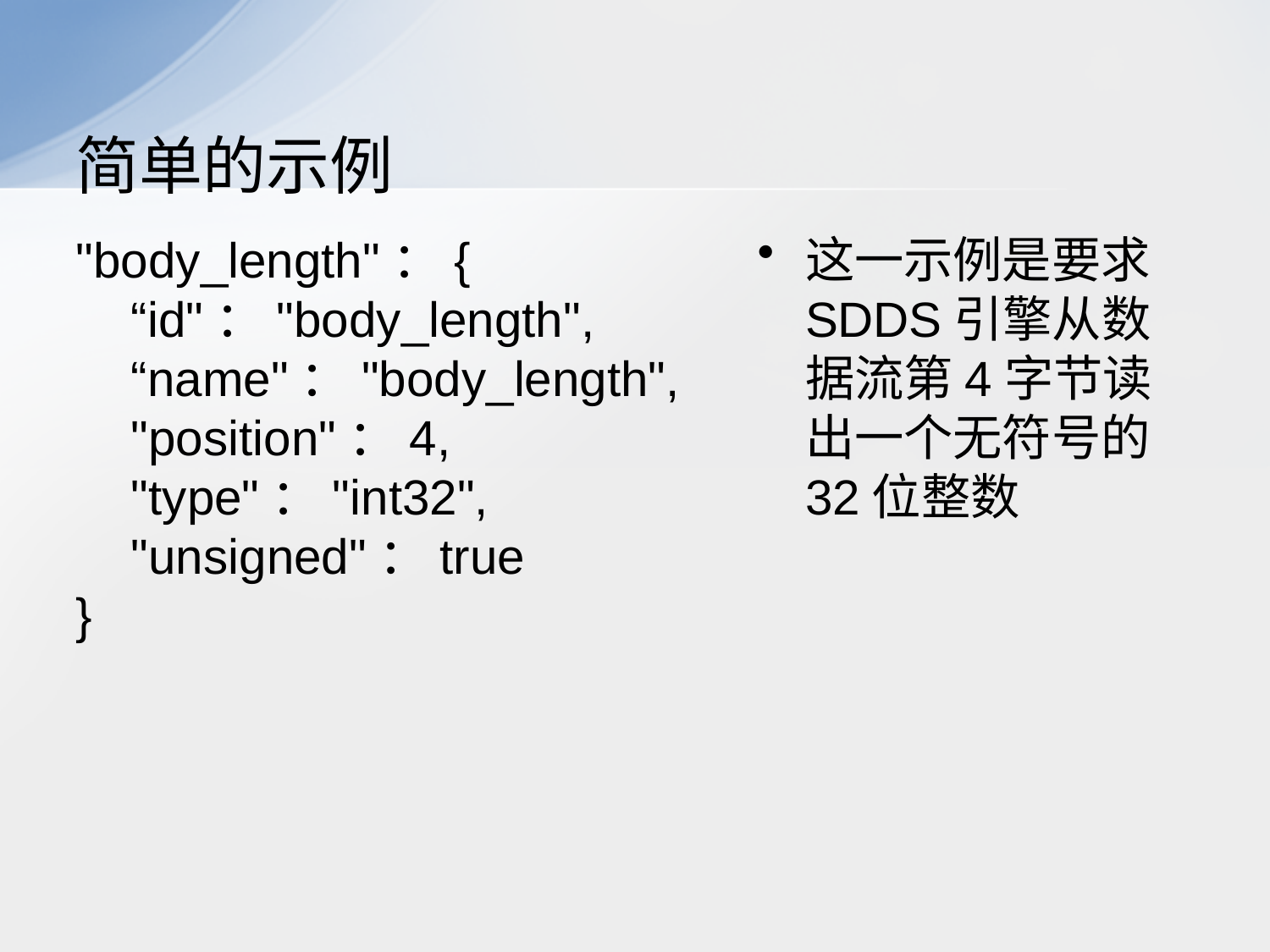

# 简单的示例
"body_length"：{
    “id"："body_length",
    “name"："body_length",
    "position"：4,
    "type"："int32",
    "unsigned"：true
}
这一示例是要求SDDS引擎从数据流第4字节读出一个无符号的32位整数